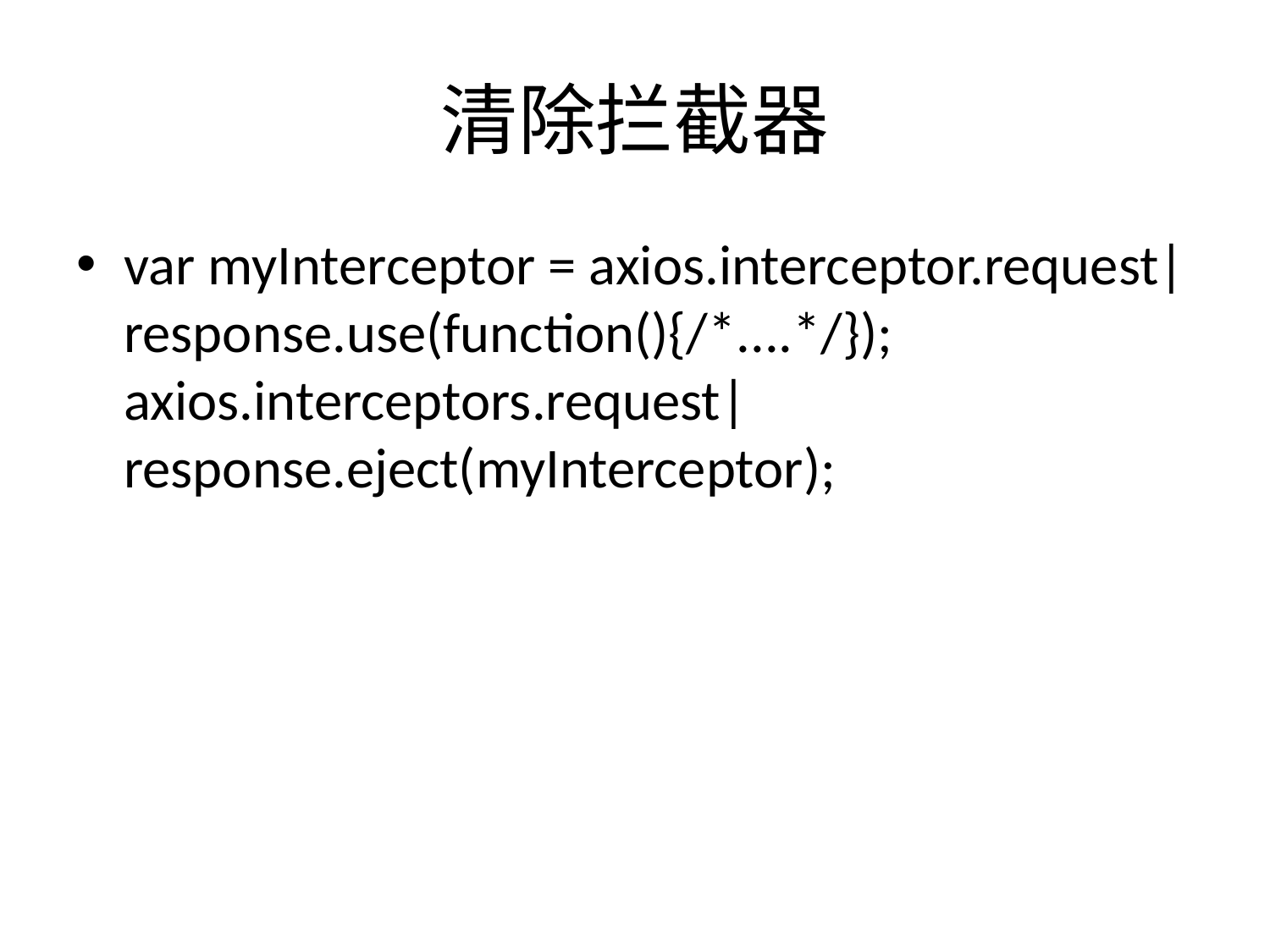

# 清除拦截器
var myInterceptor = axios.interceptor.request|response.use(function(){/*....*/}); axios.interceptors.request|response.eject(myInterceptor);